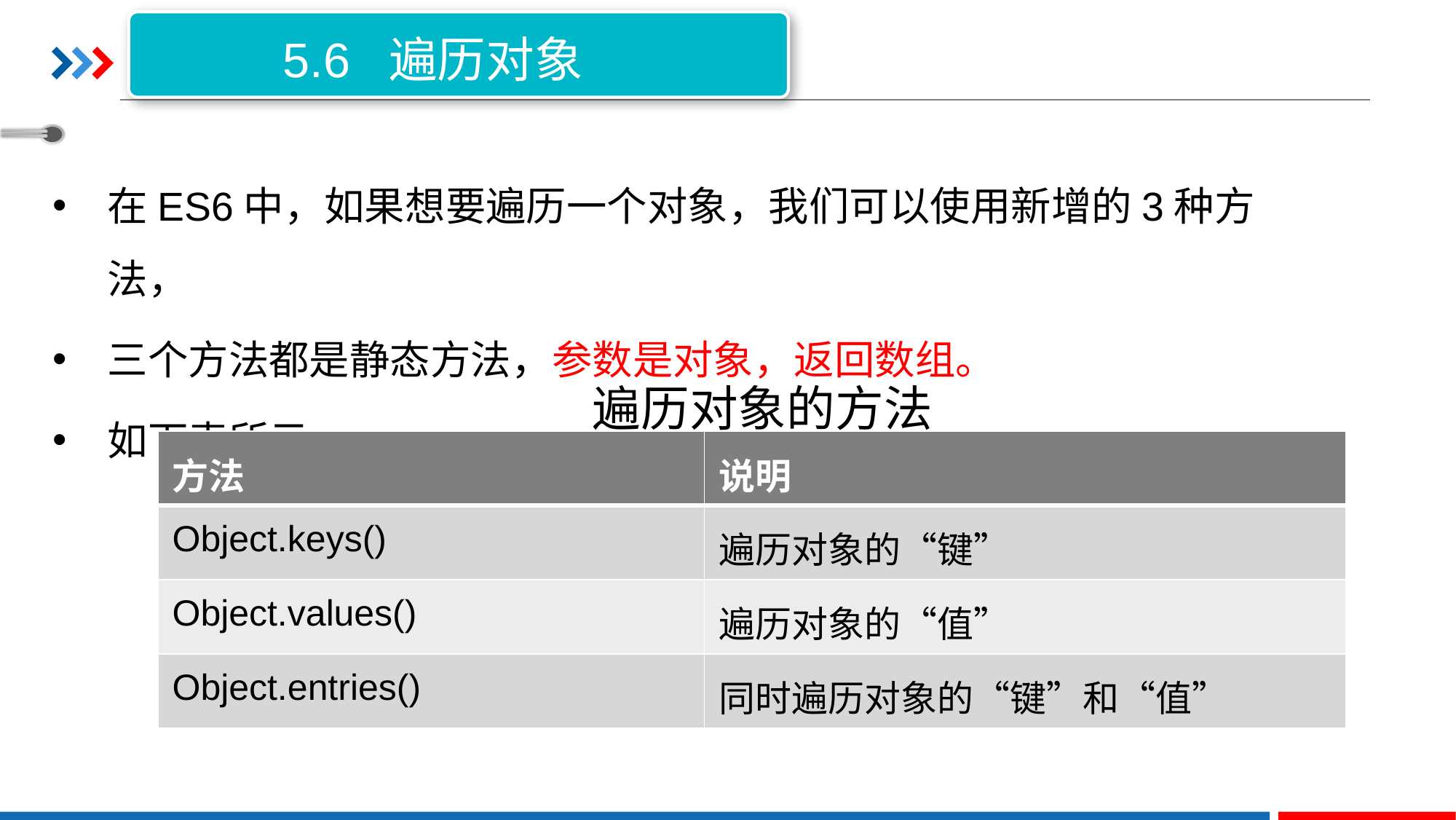

5.6  遍历对象

在ES6中，如果想要遍历一个对象，我们可以使用新增的3种方法，
三个方法都是静态方法，参数是对象，返回数组。
如下表所示。
遍历对象的方法
| 方法 | 说明 |
| --- | --- |
| Object.keys() | 遍历对象的“键” |
| Object.values() | 遍历对象的“值” |
| Object.entries() | 同时遍历对象的“键”和“值” |